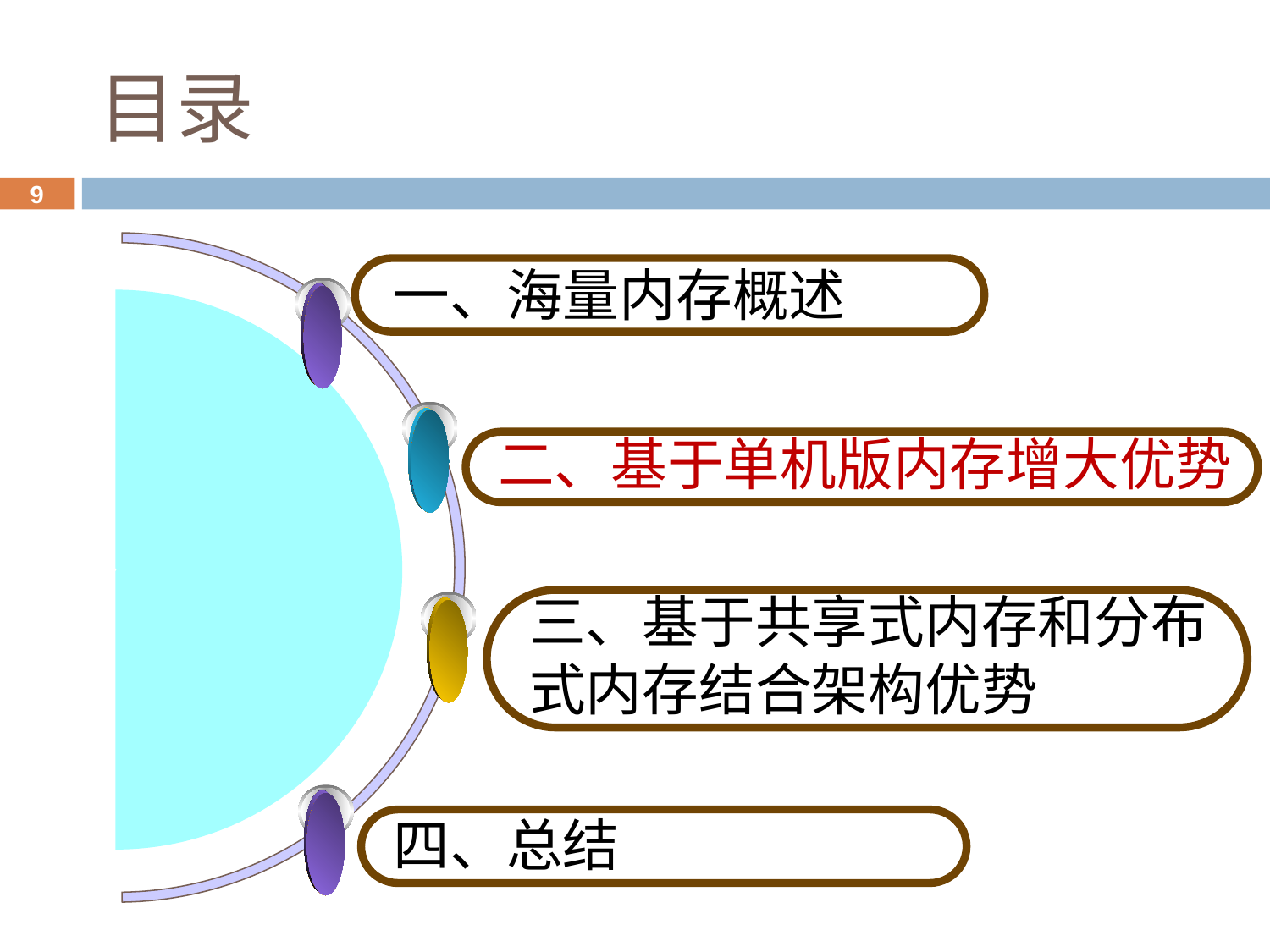

# 目录
9

一、海量内存概述

二、基于单机版内存增大优势

三、基于共享式内存和分布式内存结合架构优势

四、总结